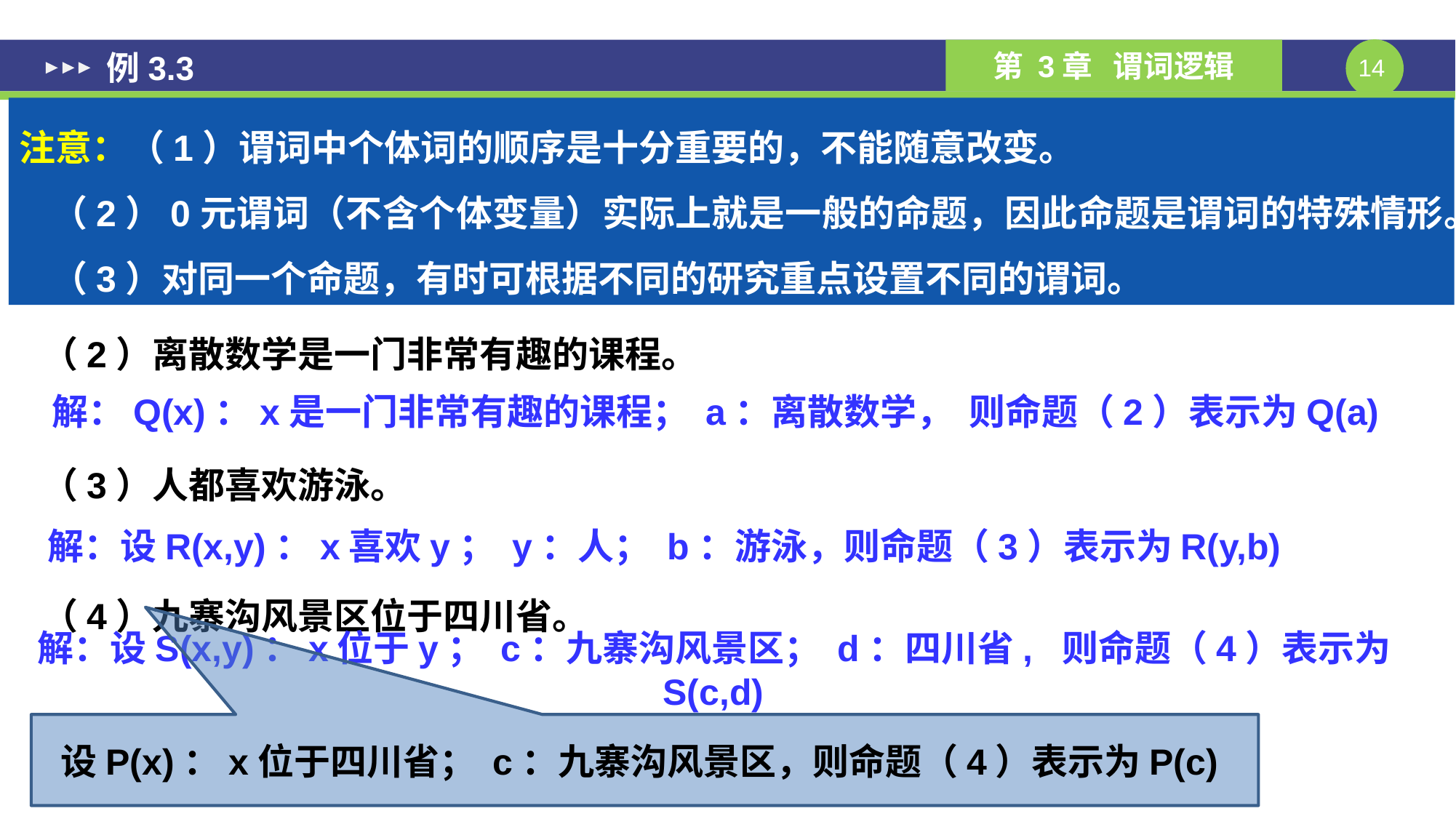

例3.3
注意：（1）谓词中个体词的顺序是十分重要的，不能随意改变。
（2）0元谓词（不含个体变量）实际上就是一般的命题，因此命题是谓词的特殊情形。
（3）对同一个命题，有时可根据不同的研究重点设置不同的谓词。
例3.3   试用n元谓词表下面四个命题。
（1）中国人是勤劳善良的。

（2）离散数学是一门非常有趣的课程。

（3）人都喜欢游泳。

（4）九寨沟风景区位于四川省。

解：设P(x)：x是勤劳善良的；x：中国人，则命题（1）表示为P(x)。
解：Q(x)：x是一门非常有趣的课程； a：离散数学，  则命题（2）表示为Q(a)
解：设R(x,y)：x喜欢y； y：人； b：游泳，则命题（3）表示为R(y,b)
解：设S(x,y)：x位于y； c：九寨沟风景区； d：四川省,  则命题（4）表示为S(c,d)
设P(x)：x位于四川省； c：九寨沟风景区，则命题（4）表示为P(c)